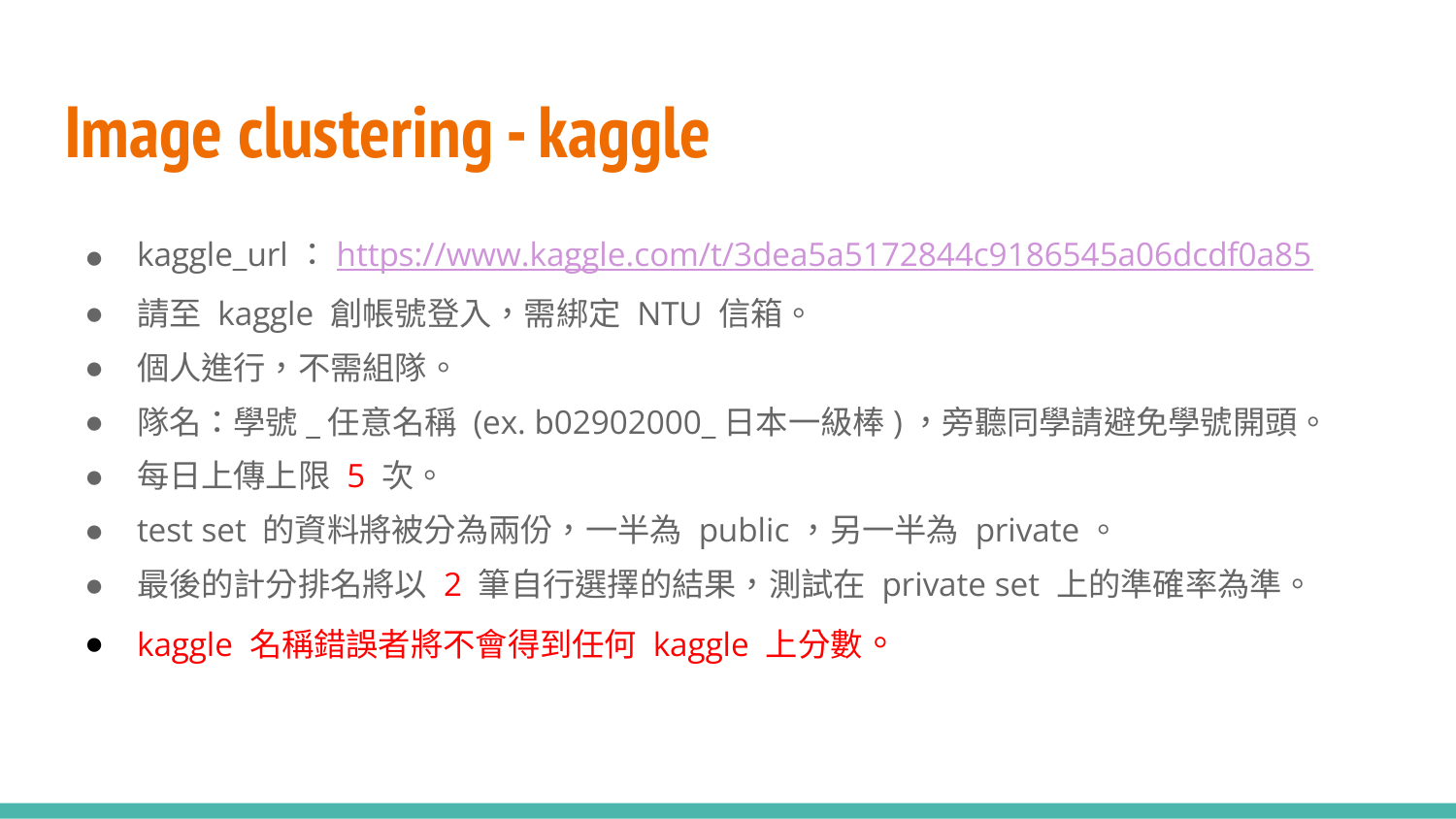

# Image clustering - kaggle
kaggle_url：https://www.kaggle.com/t/3dea5a5172844c9186545a06dcdf0a85
請至 kaggle 創帳號登入，需綁定 NTU 信箱。
個人進行，不需組隊。
隊名：學號_任意名稱 (ex. b02902000_日本一級棒)，旁聽同學請避免學號開頭。
每日上傳上限 5 次。
test set 的資料將被分為兩份，一半為 public，另一半為 private。
最後的計分排名將以 2 筆自行選擇的結果，測試在 private set 上的準確率為準。
kaggle 名稱錯誤者將不會得到任何 kaggle 上分數。